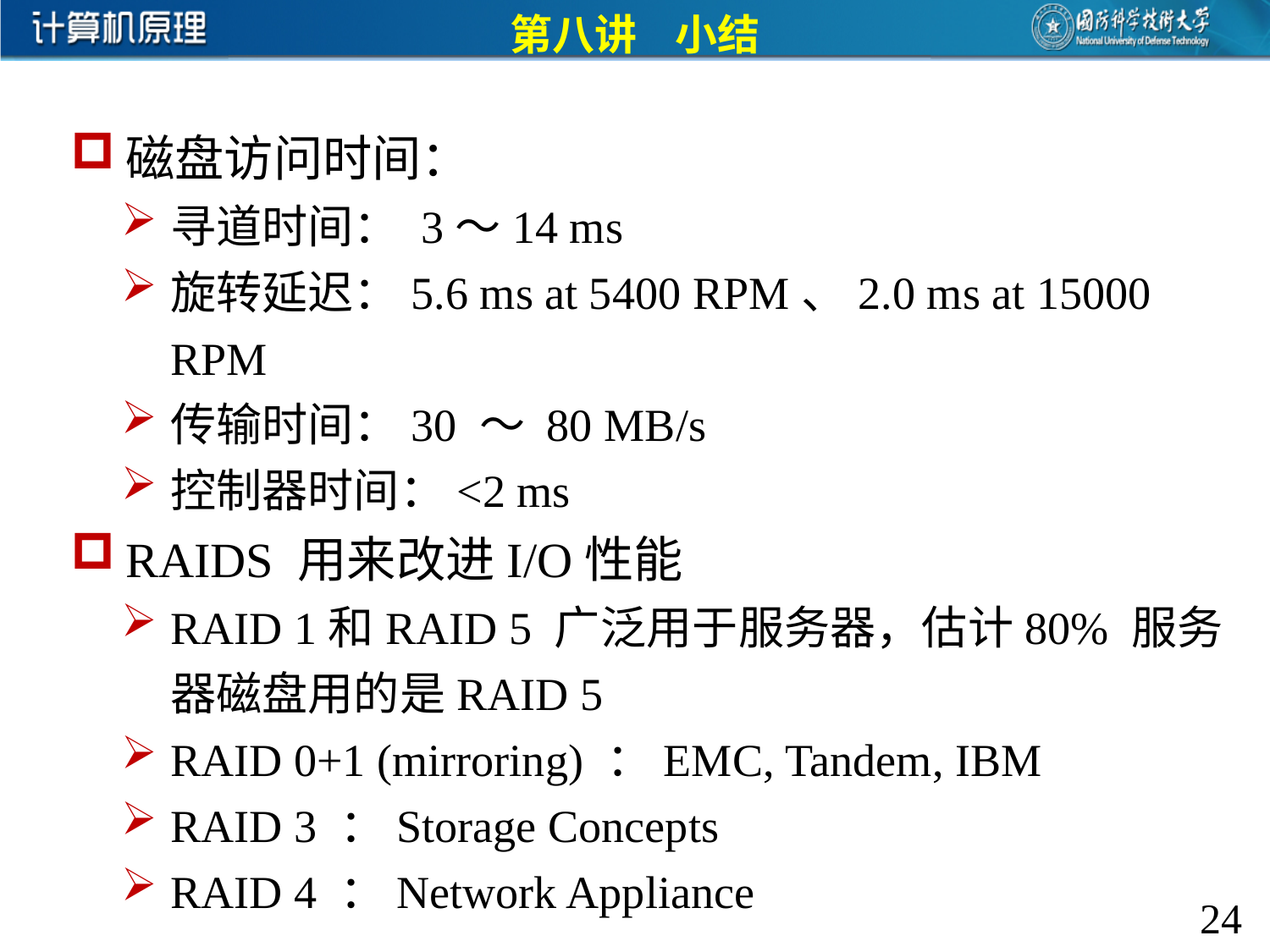

第八讲    小结
磁盘访问时间：
寻道时间： 3～14 ms
旋转延迟：5.6 ms at 5400 RPM、2.0 ms at 15000 RPM
传输时间：30 ～ 80 MB/s
控制器时间：<2 ms
RAIDS 用来改进I/O性能
RAID 1和RAID 5 广泛用于服务器，估计80% 服务器磁盘用的是RAID 5
RAID 0+1 (mirroring) ：EMC, Tandem, IBM
RAID 3 ：Storage Concepts
RAID 4 ：Network Appliance